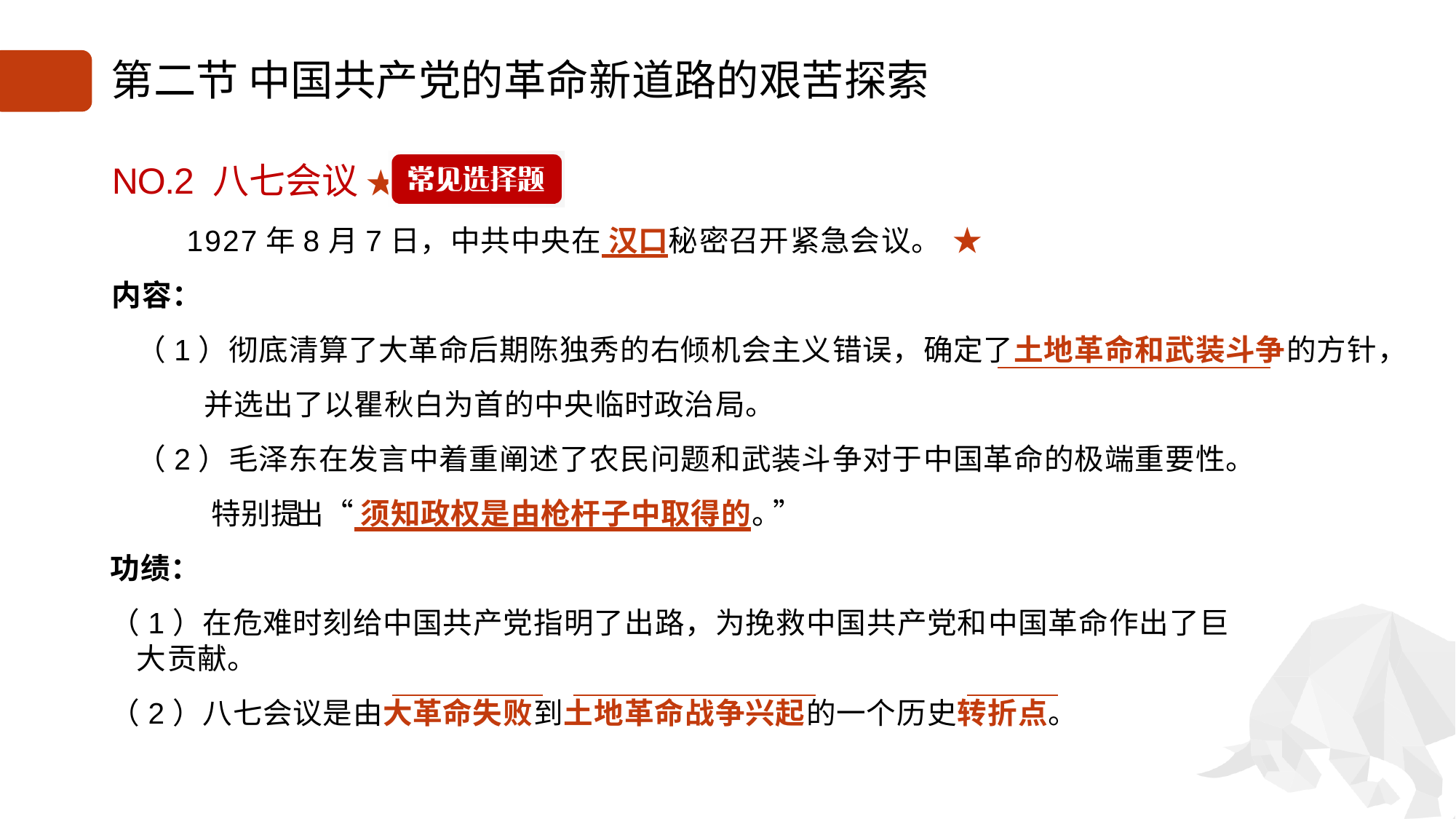

# 第二节 中国共产党的革命新道路的艰苦探索
NO.2 八七会议 ★
1927年8月7日，中共中央在 汉口秘密召开紧急会议。 ★
内容：
（1）彻底清算了大革命后期陈独秀的右倾机会主义错误，确定了土地革命和武装斗争的方针，
并选出了以瞿秋白为首的中央临时政治局。
（2）毛泽东在发言中着重阐述了农民问题和武装斗争对于中国革命的极端重要性。 特别提出“ 须知政权是由枪杆子中取得的。”
功绩：
（1）在危难时刻给中国共产党指明了出路，为挽救中国共产党和中国革命作出了巨大贡献。
（2）八七会议是由大革命失败到土地革命战争兴起的一个历史转折点。